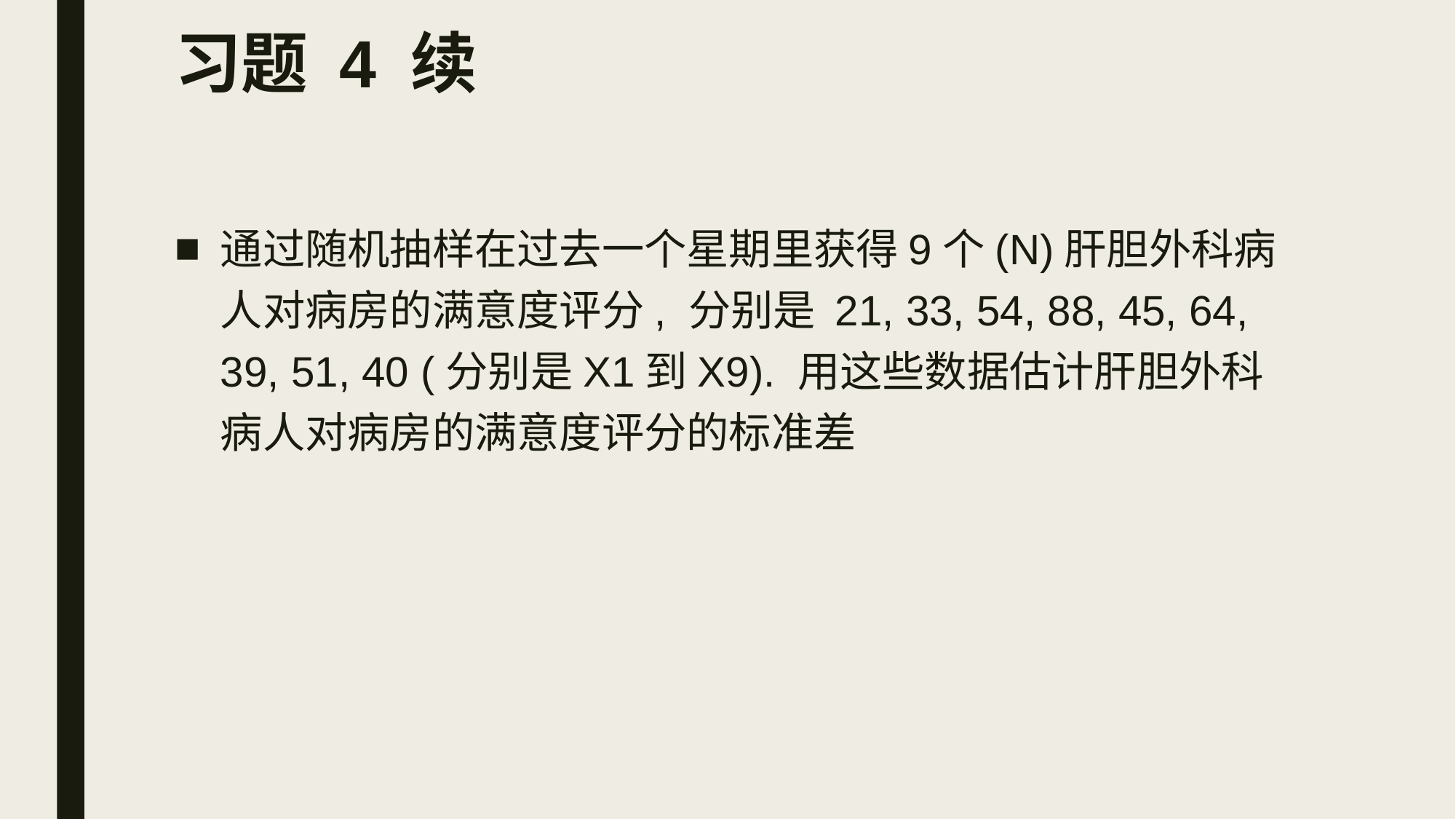

# 习题 4 续
通过随机抽样在过去一个星期里获得9个(N)肝胆外科病人对病房的满意度评分, 分别是 21, 33, 54, 88, 45, 64, 39, 51, 40 (分别是X1到X9). 用这些数据估计肝胆外科病人对病房的满意度评分的标准差